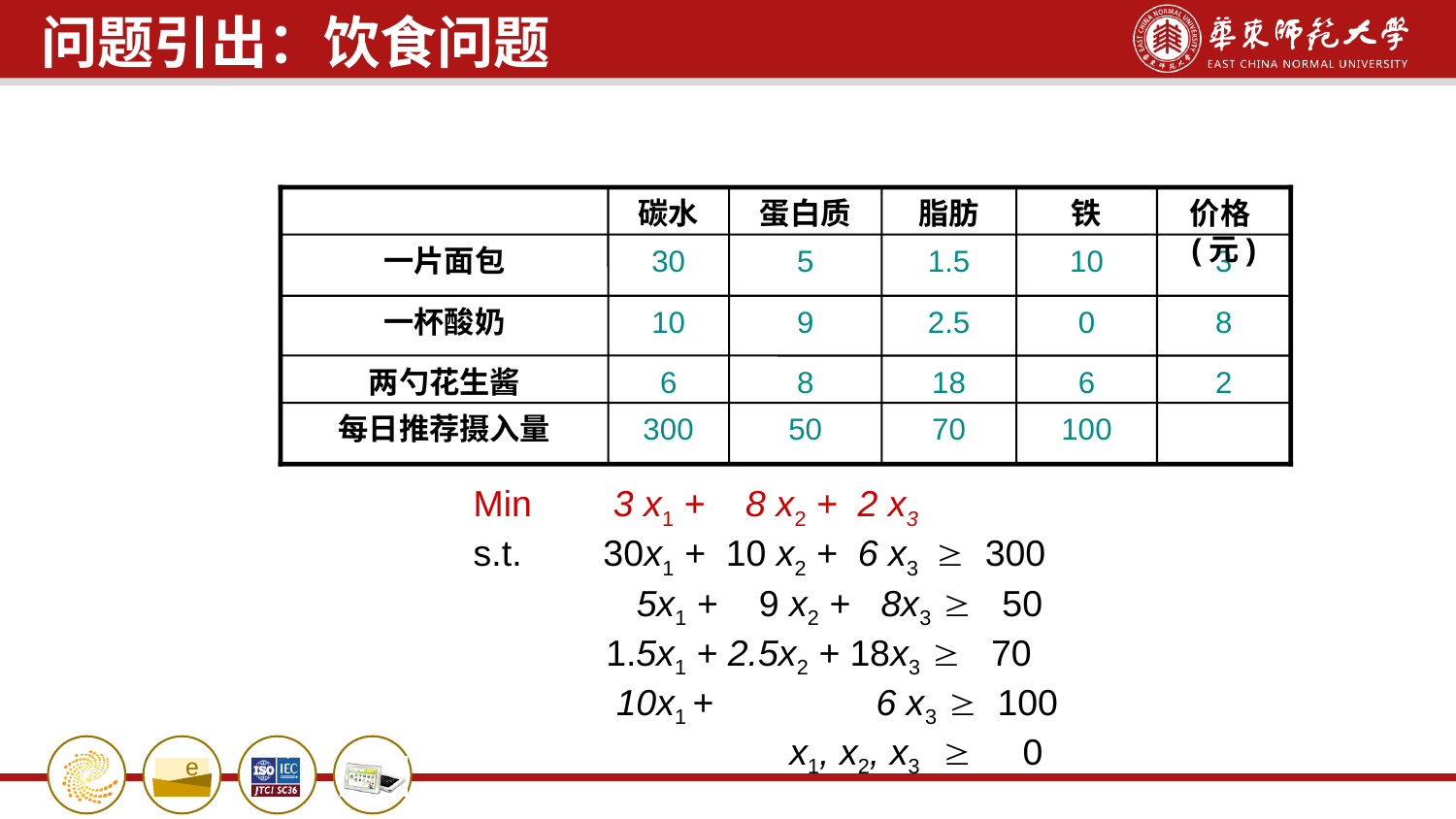

问题引出：饮食问题

碳水

蛋白质

脂肪

铁

价格(元)

一片面包

30
5
1.5
10
3
一杯酸奶

10
9
2.5
0
8
两勺花生酱

6
8
18
6
2
每日推荐摄入量

300
50
70
100

Min        3 x1 +    8 x2 +  2 x3
s.t.        30x1 +  10 x2 +  6 x3   ≥  300
                5x1 +    9 x2 +   8x3  ≥   50
             1.5x1 + 2.5x2 + 18x3  ≥   70
              10x1 +                6 x3  ≥  100
                               x1, x2, x3    ≥     0